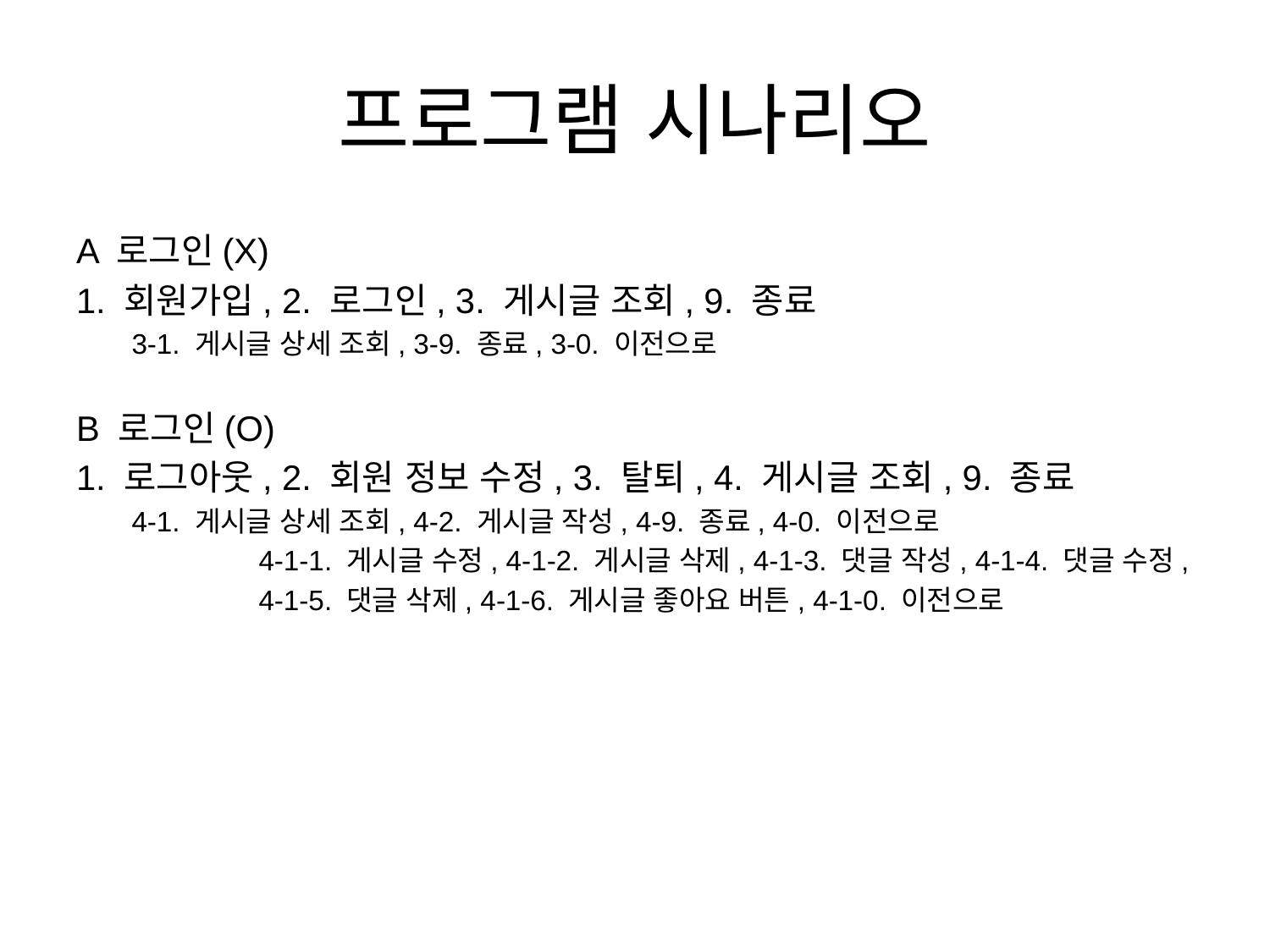

# 프로그램 시나리오
A 로그인(X)
1. 회원가입, 2. 로그인, 3. 게시글 조회, 9. 종료
3-1. 게시글 상세 조회, 3-9. 종료, 3-0. 이전으로

B 로그인(O)
1. 로그아웃, 2. 회원 정보 수정, 3. 탈퇴, 4. 게시글 조회, 9. 종료
4-1. 게시글 상세 조회, 4-2. 게시글 작성, 4-9. 종료, 4-0. 이전으로
	4-1-1. 게시글 수정, 4-1-2. 게시글 삭제, 4-1-3. 댓글 작성, 4-1-4. 댓글 수정,
	4-1-5. 댓글 삭제, 4-1-6. 게시글 좋아요 버튼, 4-1-0. 이전으로